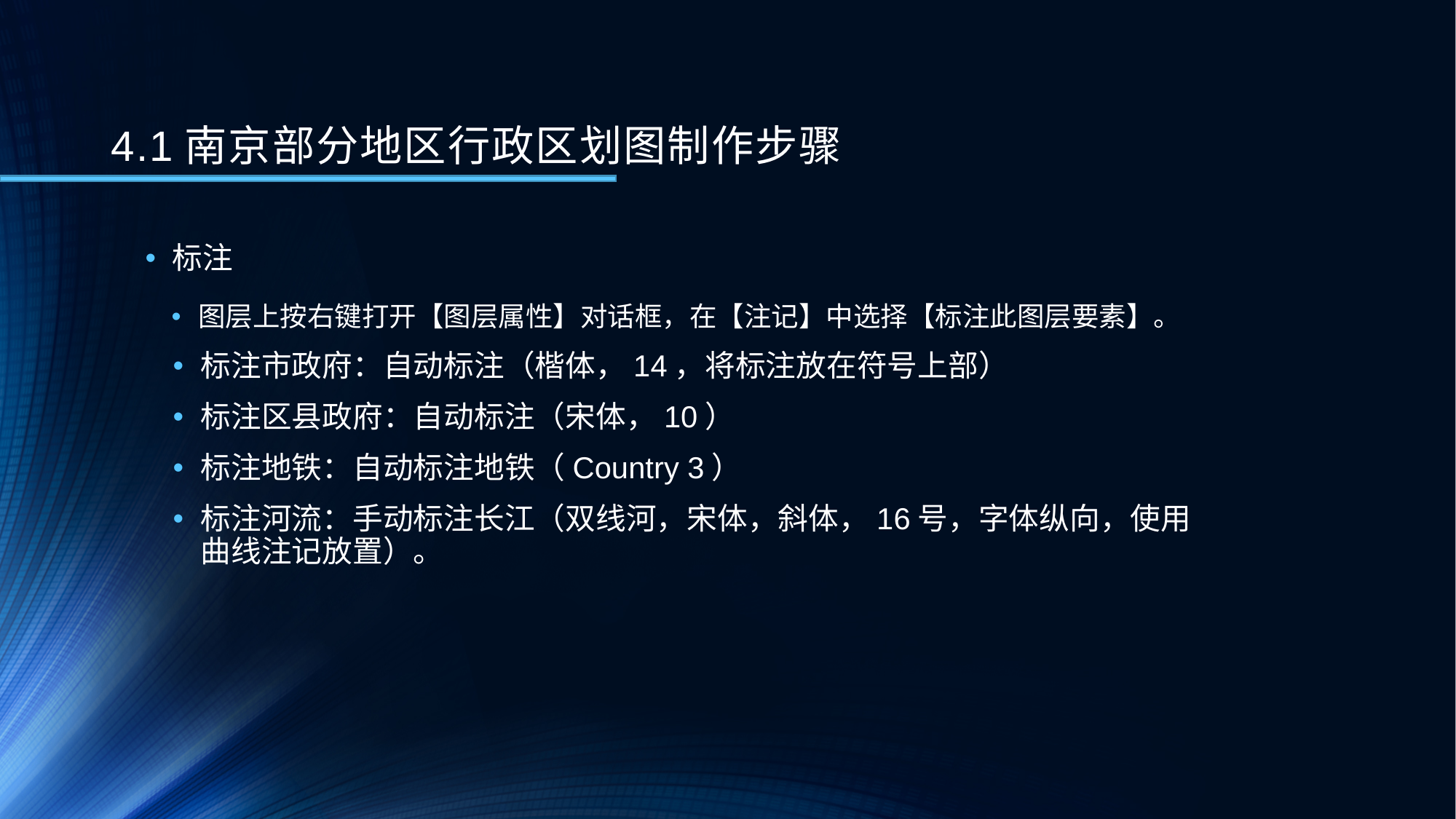

# 4.1南京部分地区行政区划图制作步骤
标注
图层上按右键打开【图层属性】对话框，在【注记】中选择【标注此图层要素】。
标注市政府：自动标注（楷体，14，将标注放在符号上部）
标注区县政府：自动标注（宋体，10）
标注地铁：自动标注地铁（Country 3）
标注河流：手动标注长江（双线河，宋体，斜体，16号，字体纵向，使用曲线注记放置）。